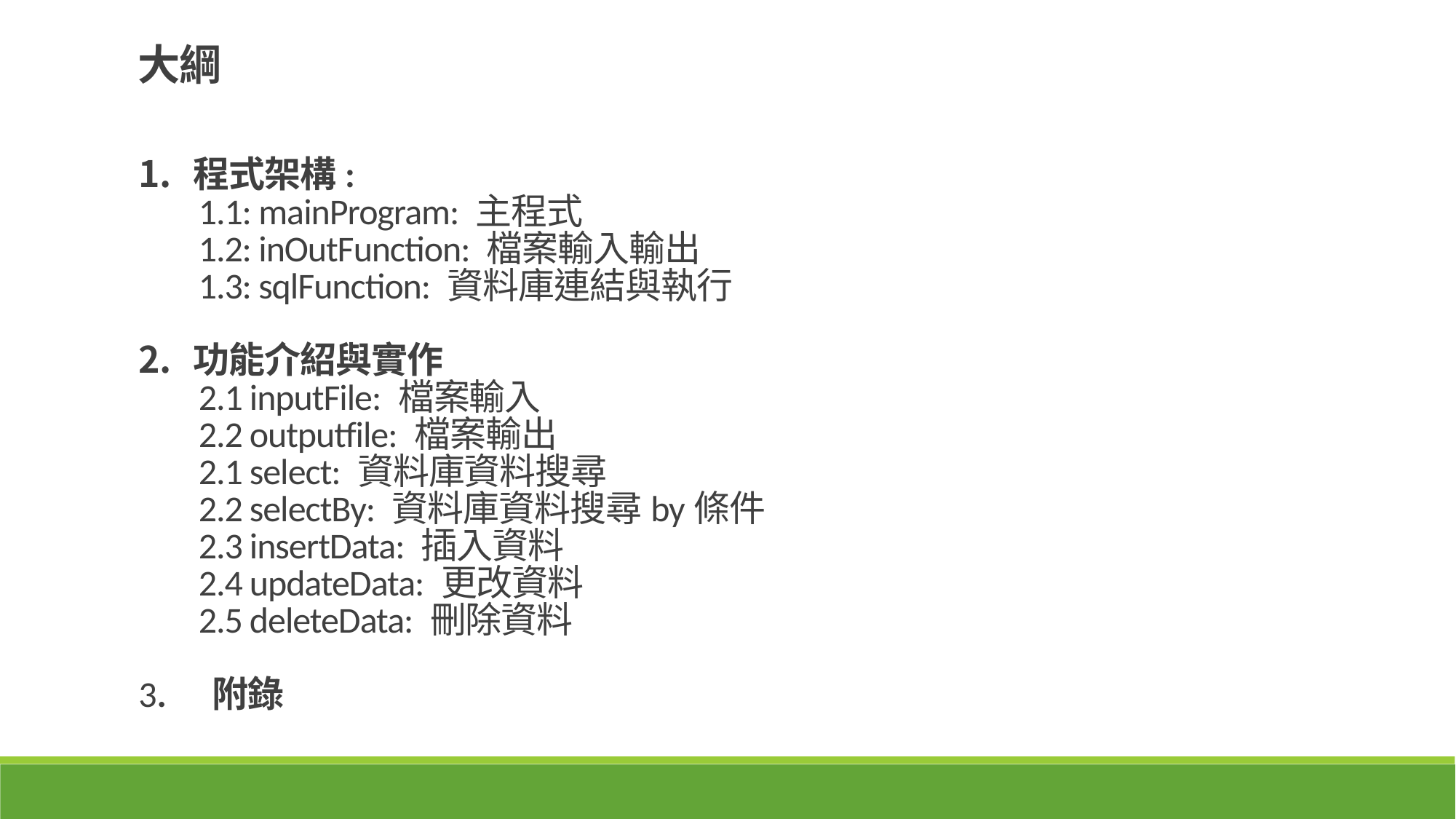

大綱
程式架構:
        1.1: mainProgram: 主程式
        1.2: inOutFunction: 檔案輸入輸出
        1.3: sqlFunction: 資料庫連結與執行

功能介紹與實作
        2.1 inputFile: 檔案輸入
        2.2 outputfile: 檔案輸出
        2.1 select: 資料庫資料搜尋
        2.2 selectBy: 資料庫資料搜尋by條件
        2.3 insertData: 插入資料
        2.4 updateData: 更改資料
        2.5 deleteData: 刪除資料

3.     附錄